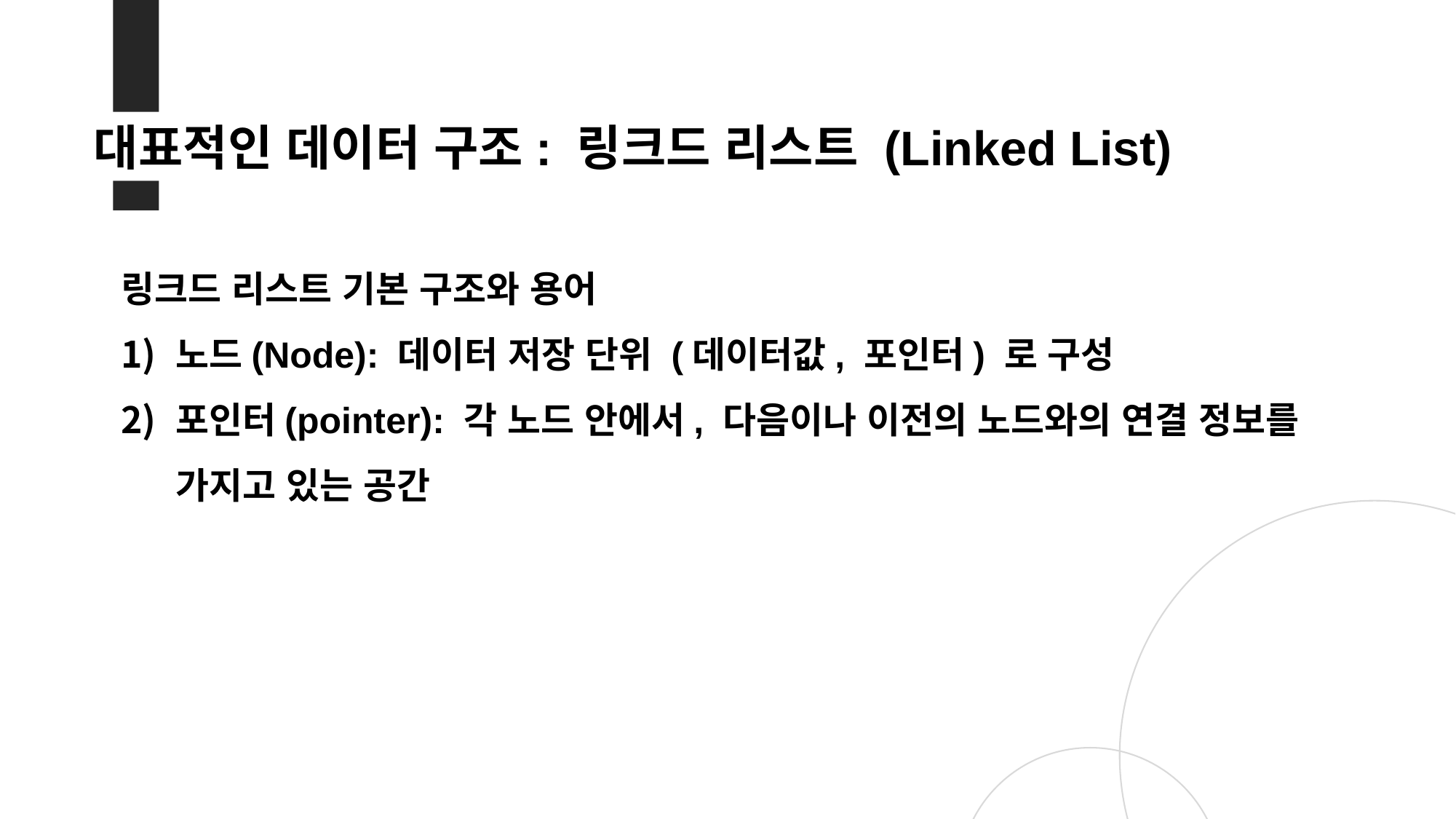

대표적인 데이터 구조: 링크드 리스트 (Linked List)
링크드 리스트 기본 구조와 용어
노드(Node): 데이터 저장 단위 (데이터값, 포인터) 로 구성
포인터(pointer): 각 노드 안에서, 다음이나 이전의 노드와의 연결 정보를 가지고 있는 공간